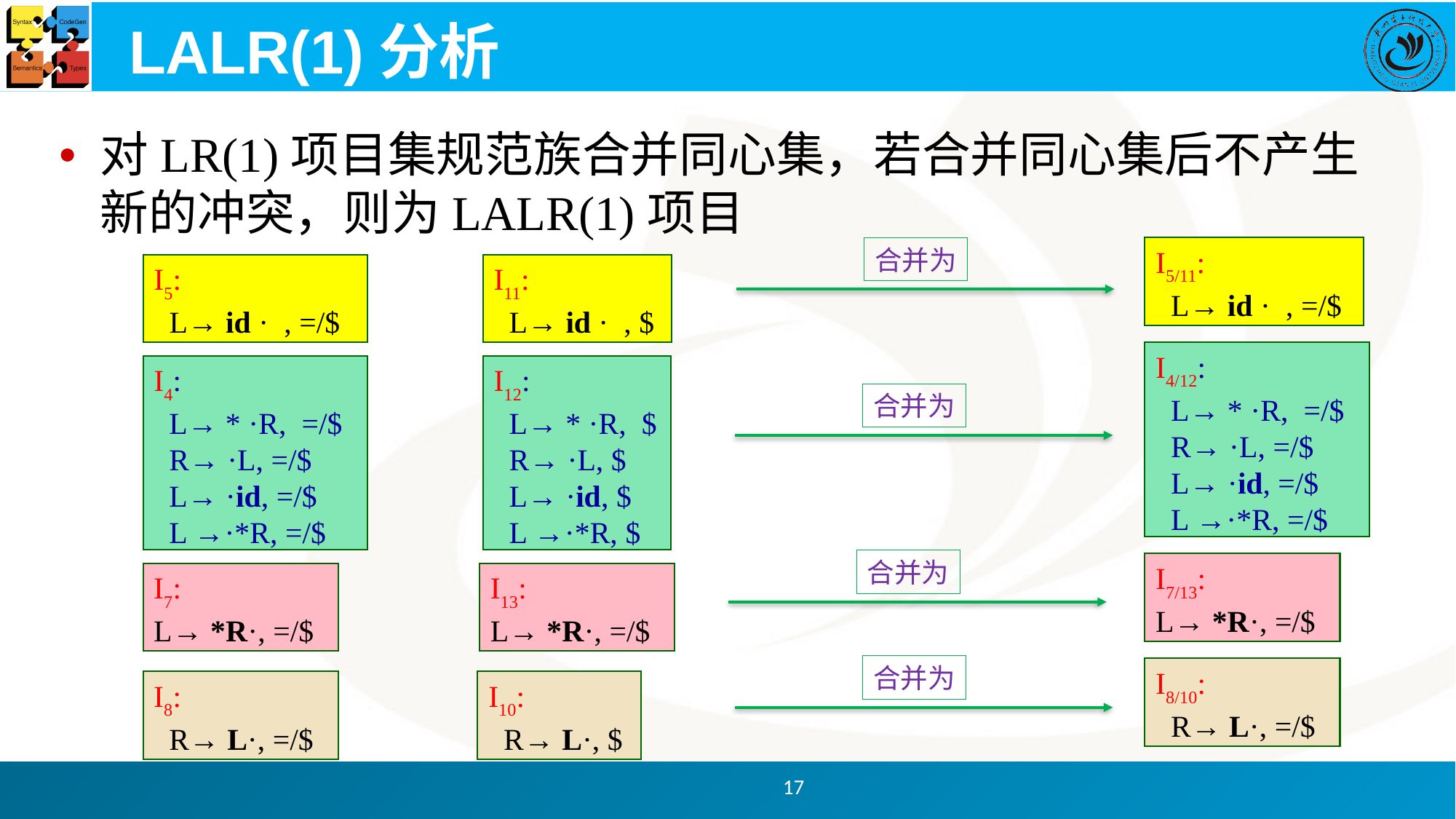

# LALR(1)分析
对LR(1)项目集规范族合并同心集，若合并同心集后不产生新的冲突，则为LALR(1)项目

合并为
I5/11:
  L→ id ·  , =/$
I11:
  L→ id ·  , $
I5:
  L→ id ·  , =/$
I4/12:
  L→ * ·R,  =/$
  R→ ·L, =/$
  L→ ·id, =/$
  L →·*R, =/$
I4:
  L→ * ·R,  =/$
  R→ ·L, =/$
  L→ ·id, =/$
  L →·*R, =/$
I12:
  L→ * ·R,  $
  R→ ·L, $
  L→ ·id, $
  L →·*R, $
合并为
合并为
I7/13:
L→ *R·, =/$
I7:
L→ *R·, =/$
I13:
L→ *R·, =/$
合并为
I8/10:
  R→ L·, =/$
I8:
  R→ L·, =/$
I10:
  R→ L·, $
17